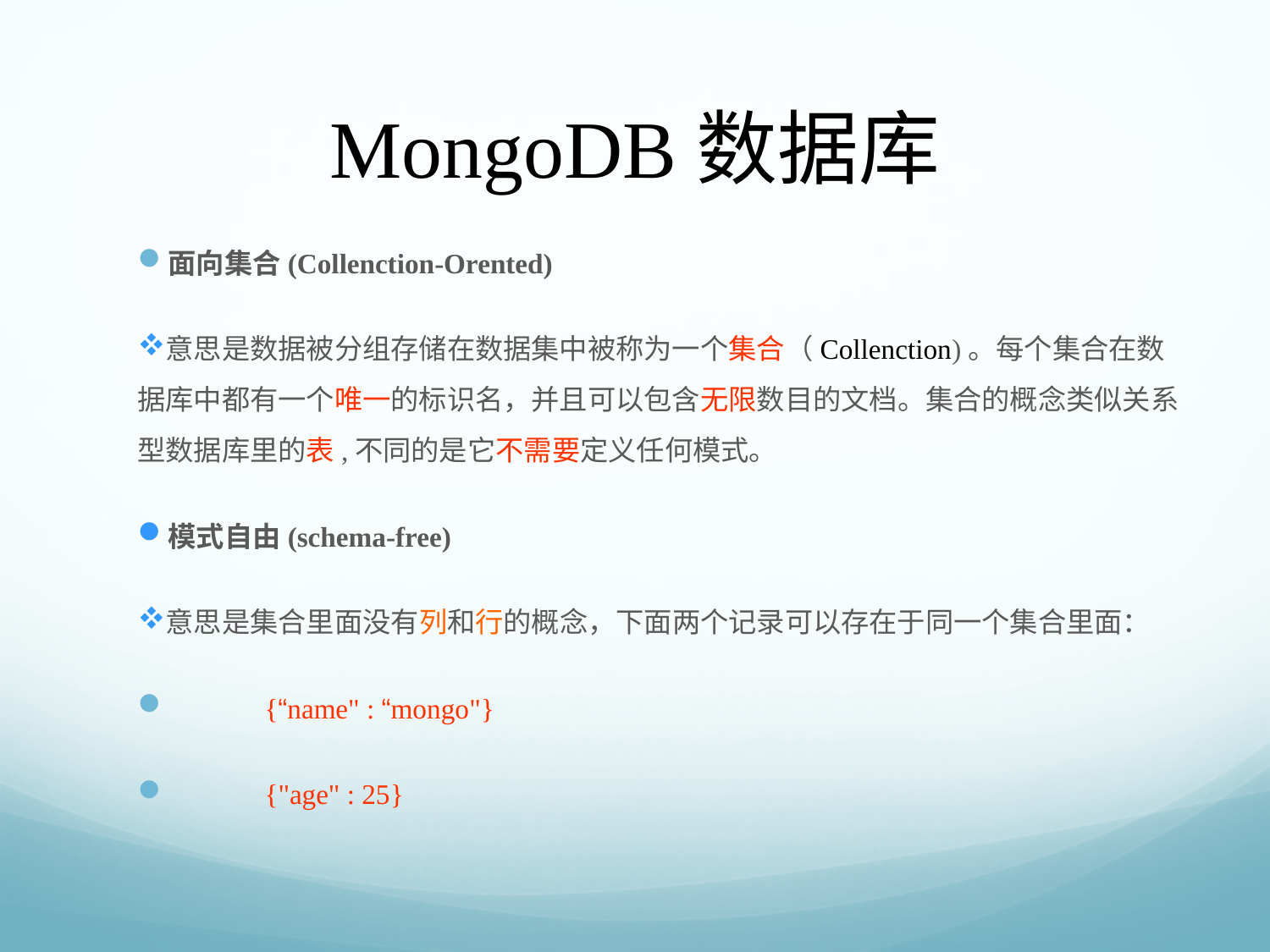

# MongoDB数据库
面向集合(Collenction-Orented)
意思是数据被分组存储在数据集中被称为一个集合（Collenction)。每个集合在数据库中都有一个唯一的标识名，并且可以包含无限数目的文档。集合的概念类似关系型数据库里的表,不同的是它不需要定义任何模式。
模式自由(schema-free)
意思是集合里面没有列和行的概念，下面两个记录可以存在于同一个集合里面：
	{“name" : “mongo"}
	{"age" : 25}